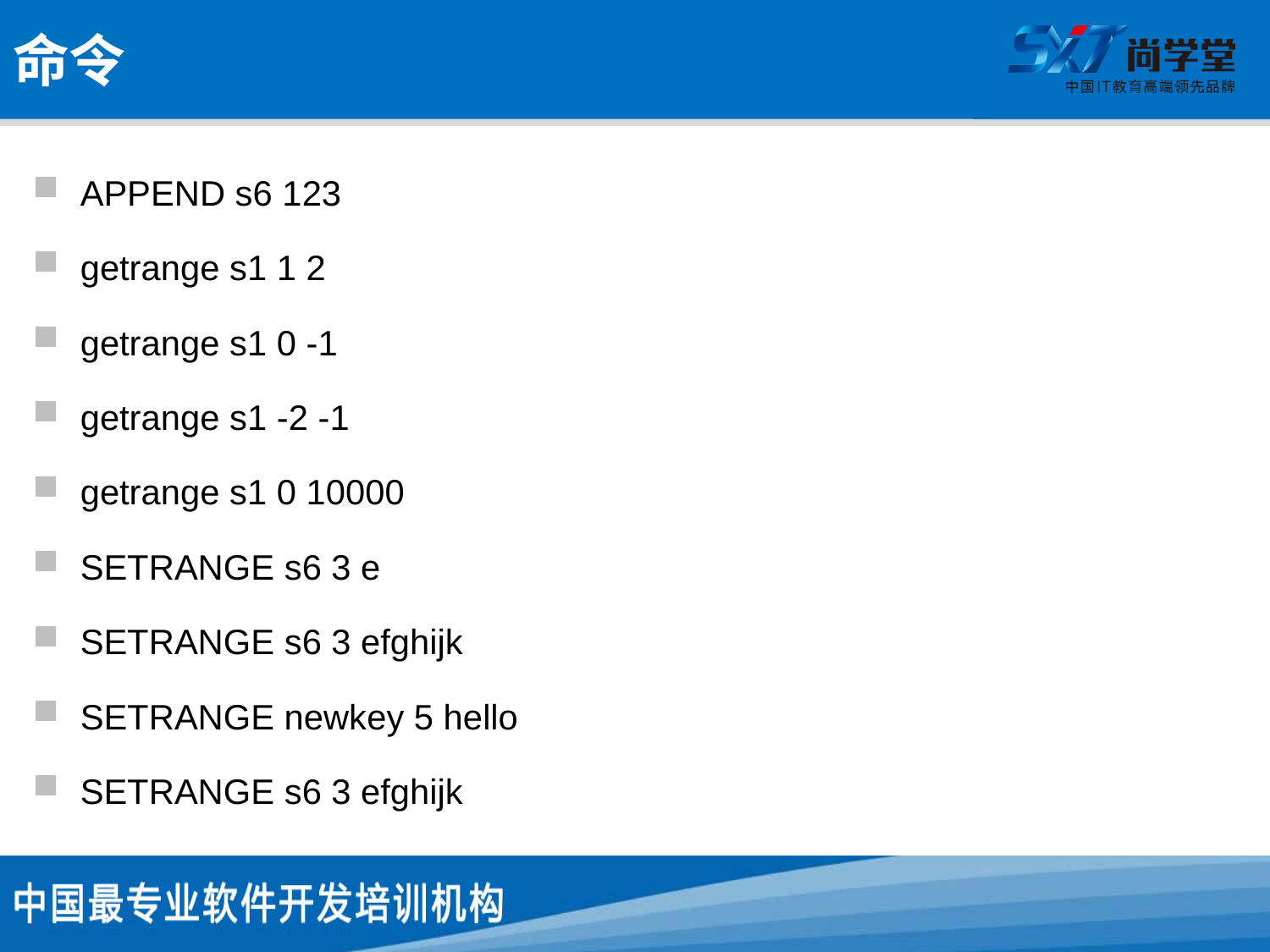

# 命令
APPEND s6 123
getrange s1 1 2
getrange s1 0 -1
getrange s1 -2 -1
getrange s1 0 10000
SETRANGE s6 3 e
SETRANGE s6 3 efghijk
SETRANGE newkey 5 hello
SETRANGE s6 3 efghijk